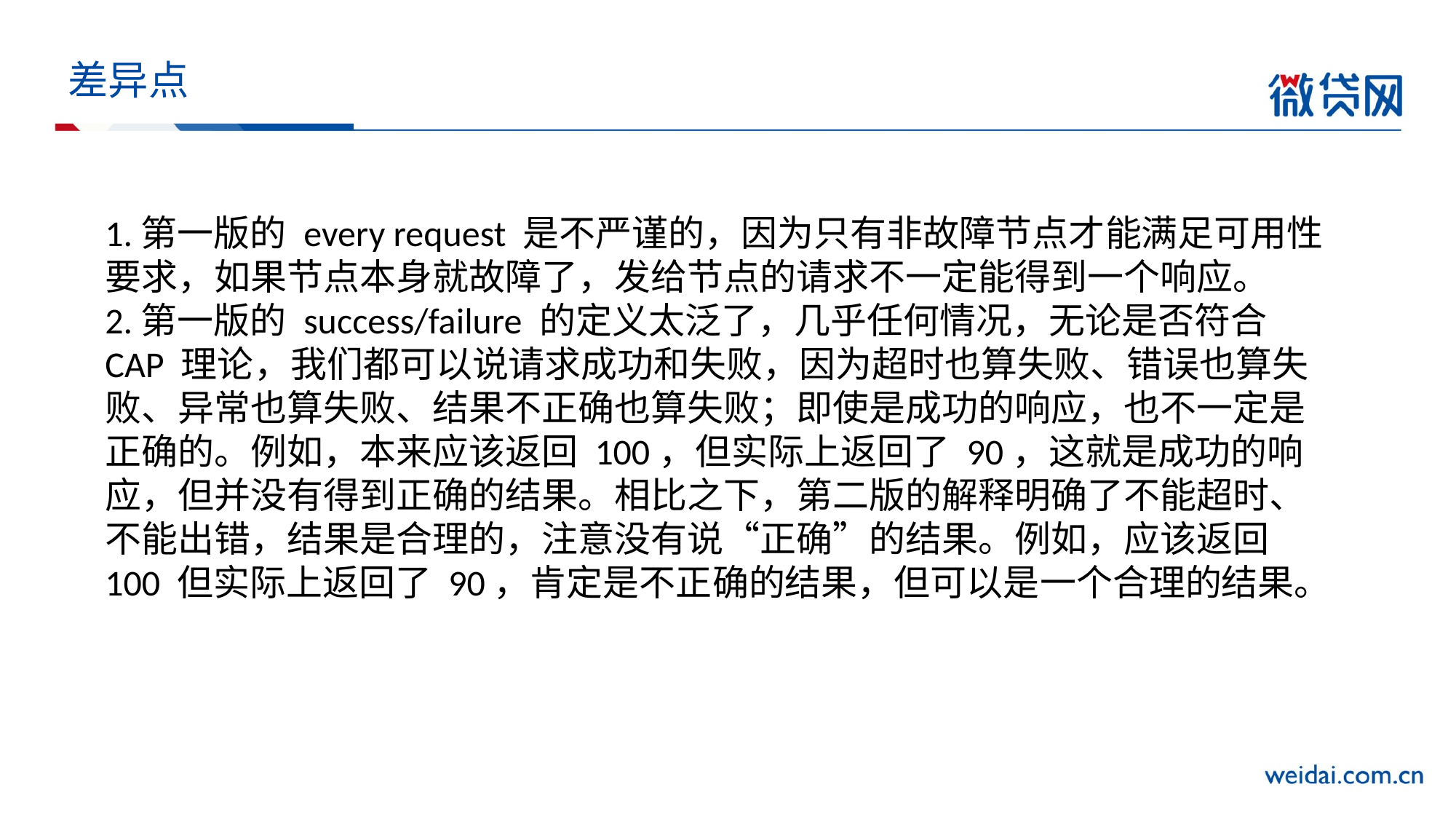

# 差异点
1.第一版的 every request 是不严谨的，因为只有非故障节点才能满足可用性要求，如果节点本身就故障了，发给节点的请求不一定能得到一个响应。
2.第一版的 success/failure 的定义太泛了，几乎任何情况，无论是否符合 CAP 理论，我们都可以说请求成功和失败，因为超时也算失败、错误也算失败、异常也算失败、结果不正确也算失败；即使是成功的响应，也不一定是正确的。例如，本来应该返回 100，但实际上返回了 90，这就是成功的响应，但并没有得到正确的结果。相比之下，第二版的解释明确了不能超时、不能出错，结果是合理的，注意没有说“正确”的结果。例如，应该返回 100 但实际上返回了 90，肯定是不正确的结果，但可以是一个合理的结果。